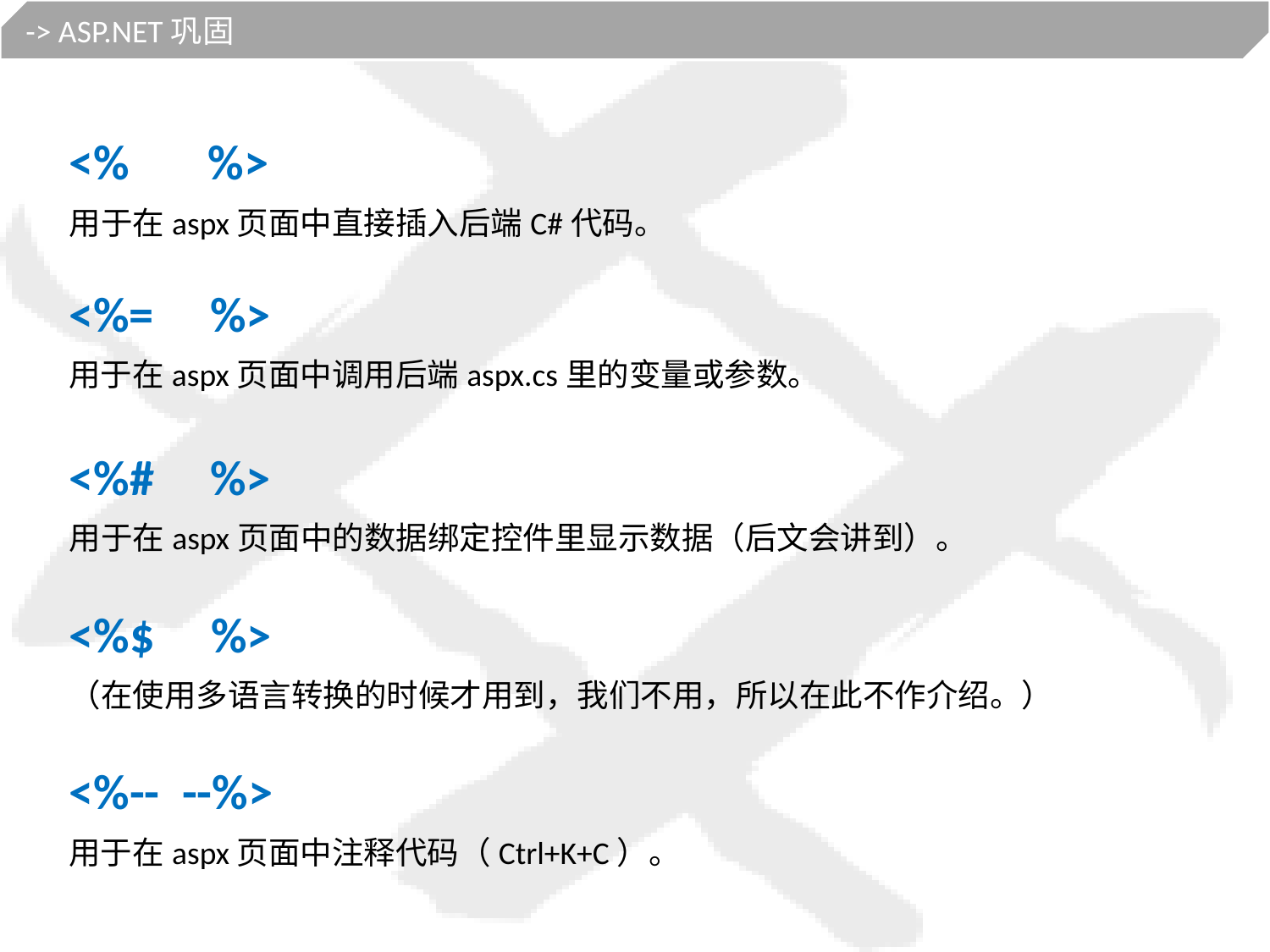

-> ASP.NET巩固
<%       %>
用于在aspx页面中直接插入后端C#代码。
<%=     %>
用于在aspx页面中调用后端aspx.cs里的变量或参数。
<%#     %>
用于在aspx页面中的数据绑定控件里显示数据（后文会讲到）。
<%$     %>
（在使用多语言转换的时候才用到，我们不用，所以在此不作介绍。）
<%--  --%>
用于在aspx页面中注释代码（Ctrl+K+C）。